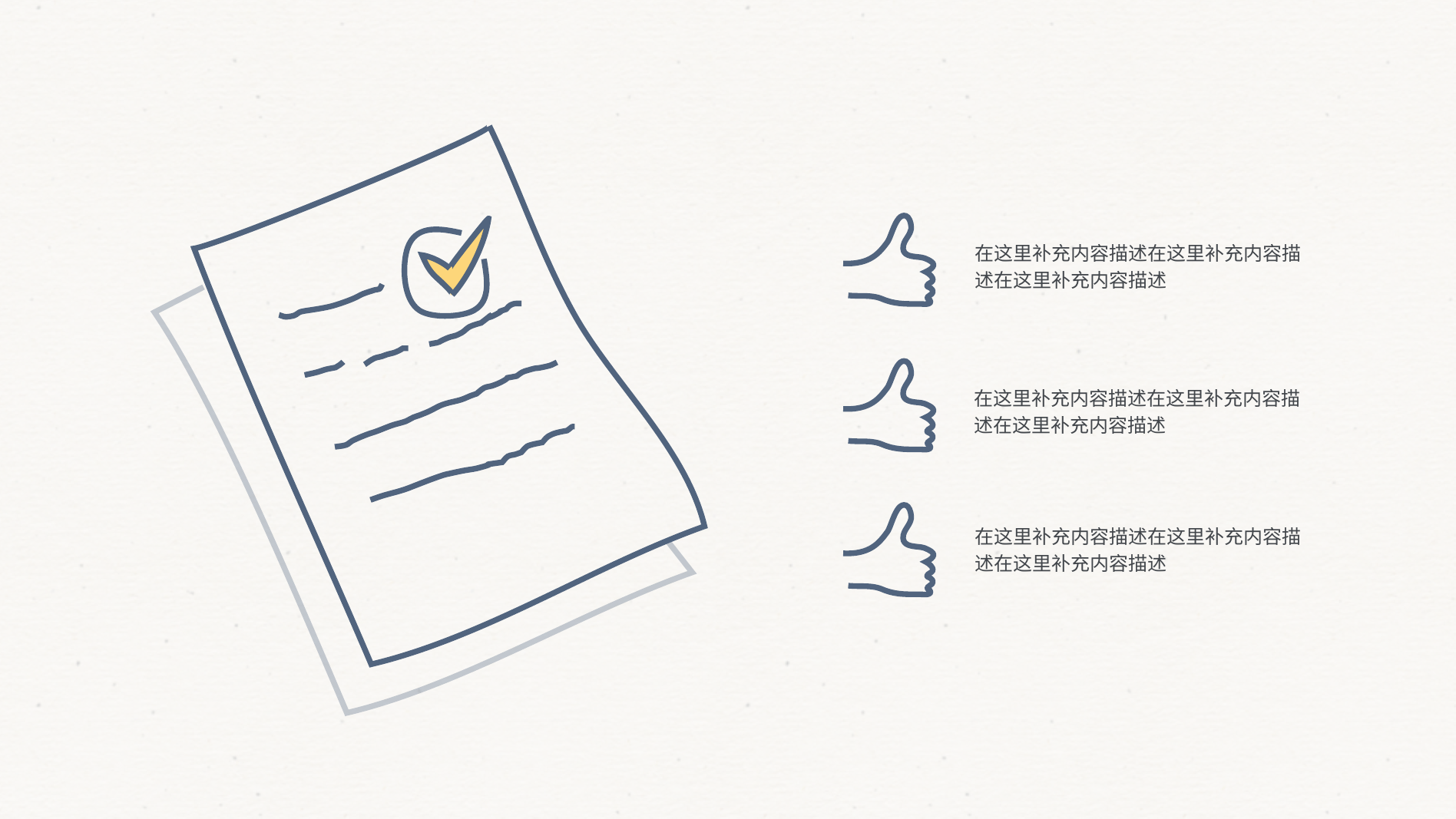

在这里补充内容描述在这里补充内容描述在这里补充内容描述

在这里补充内容描述在这里补充内容描述在这里补充内容描述

在这里补充内容描述在这里补充内容描述在这里补充内容描述